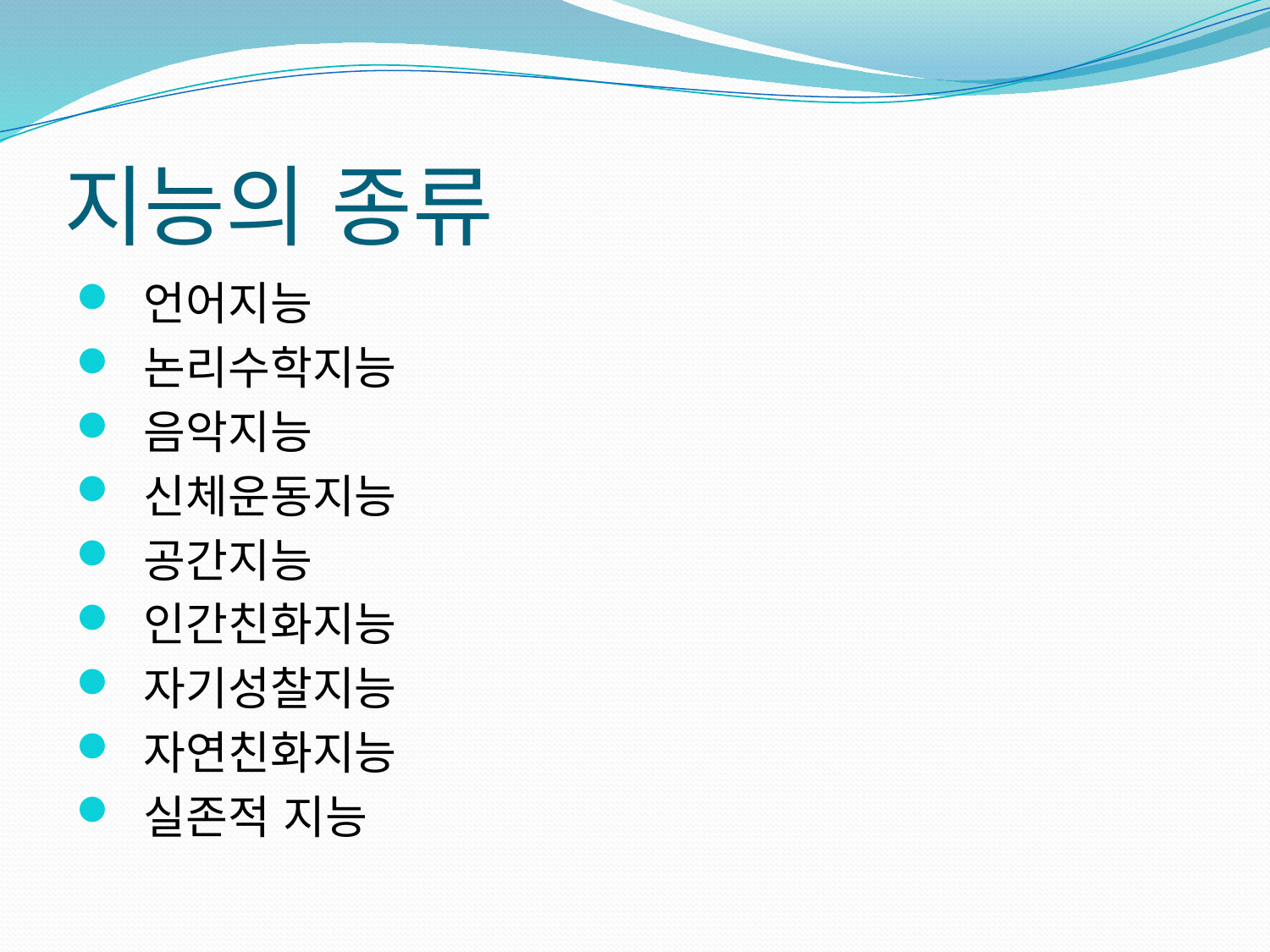

# 지능의 종류
 언어지능
 논리수학지능
 음악지능
 신체운동지능
 공간지능
 인간친화지능
 자기성찰지능
 자연친화지능
 실존적 지능